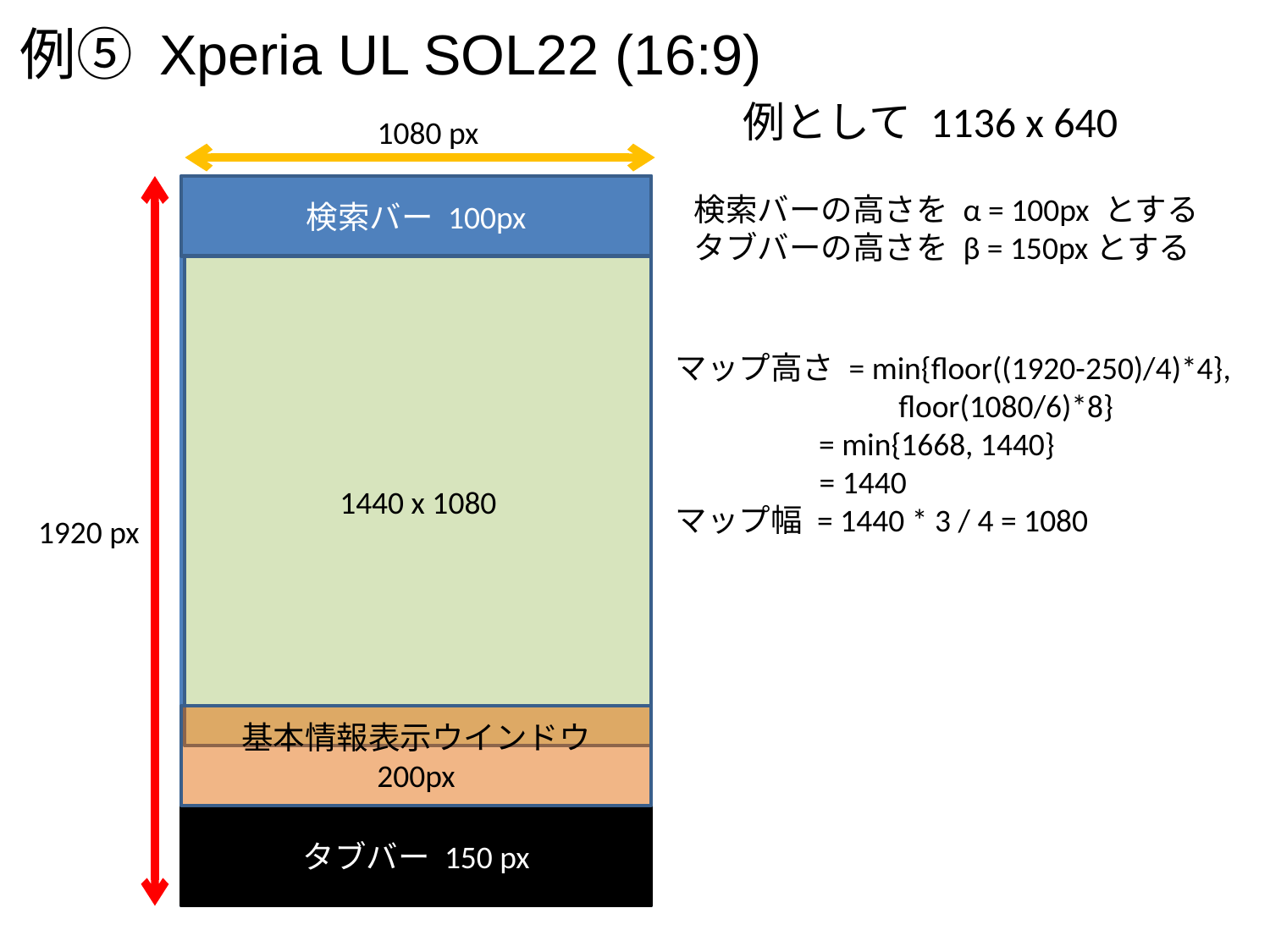

# 例⑤ Xperia UL SOL22 (16:9)
例として 1136 x 640
1080 px

検索バー 100px
検索バーの高さを α = 100px とする
タブバーの高さを β = 150pxとする
1440 x 1080
マップ高さ = min{floor((1920-250)/4)*4},
                               floor(1080/6)*8}
                    = min{1668, 1440}
                    = 1440
マップ幅 = 1440 * 3 / 4 = 1080
1920 px
基本情報表示ウインドウ
200px
タブバー 150 px